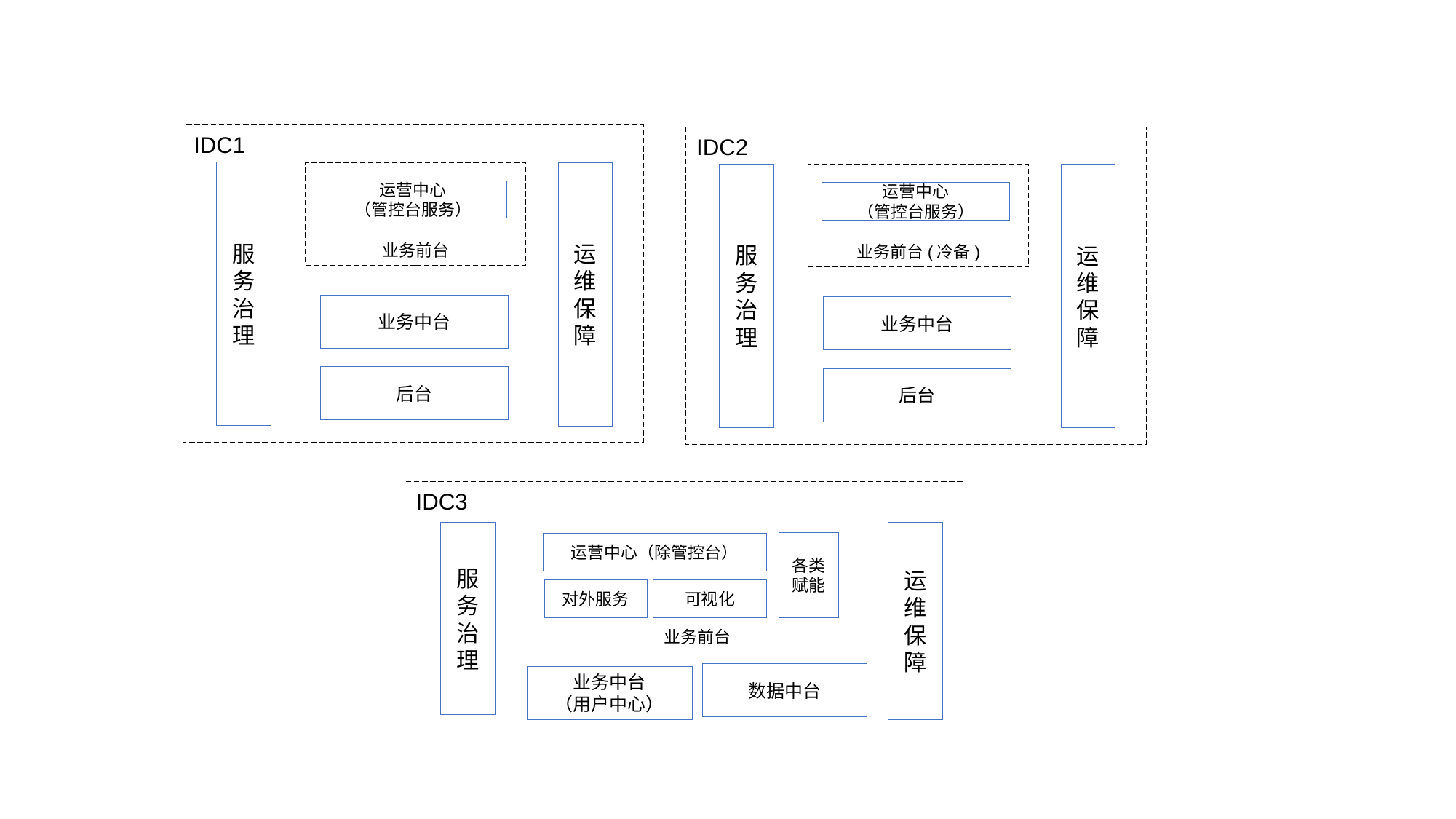

IDC1
IDC2
服务治理
业务前台
运维保障
服务治理
业务前台(冷备)
运维保障
运营中心
（管控台服务）
运营中心
（管控台服务）
业务中台
业务中台
后台
后台
IDC3
服务治理
业务前台
运维保障
各类赋能
运营中心（除管控台）
可视化
对外服务
数据中台
业务中台
（用户中心）